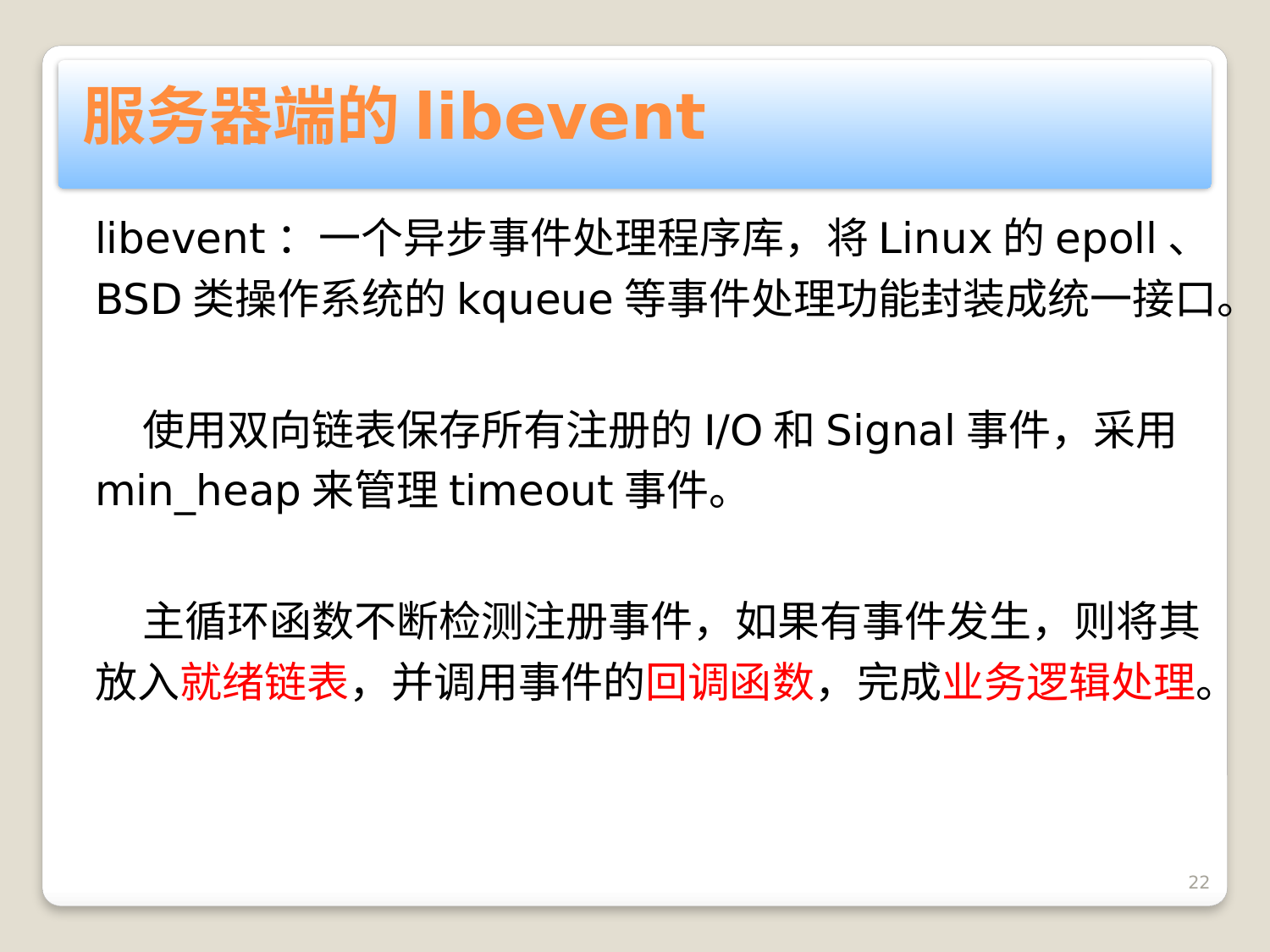

服务器端的libevent
libevent：一个异步事件处理程序库，将Linux的epoll、BSD类操作系统的kqueue等事件处理功能封装成统一接口。

    使用双向链表保存所有注册的I/O和Signal事件，采用min_heap来管理timeout事件。

    主循环函数不断检测注册事件，如果有事件发生，则将其放入就绪链表，并调用事件的回调函数，完成业务逻辑处理。
22